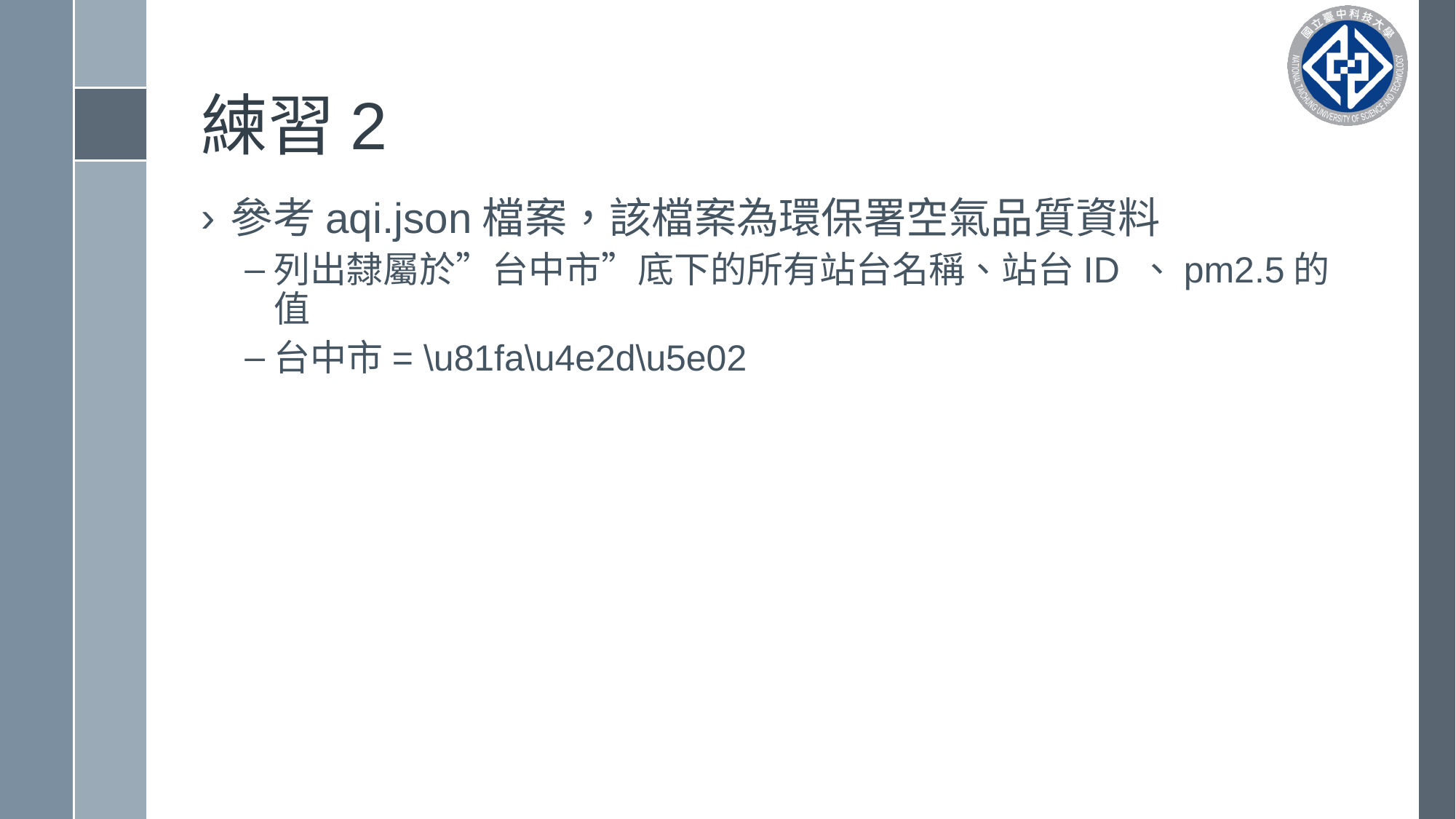

# 練習2
參考aqi.json檔案，該檔案為環保署空氣品質資料
列出隸屬於”台中市”底下的所有站台名稱、站台ID 、pm2.5的值
台中市= \u81fa\u4e2d\u5e02